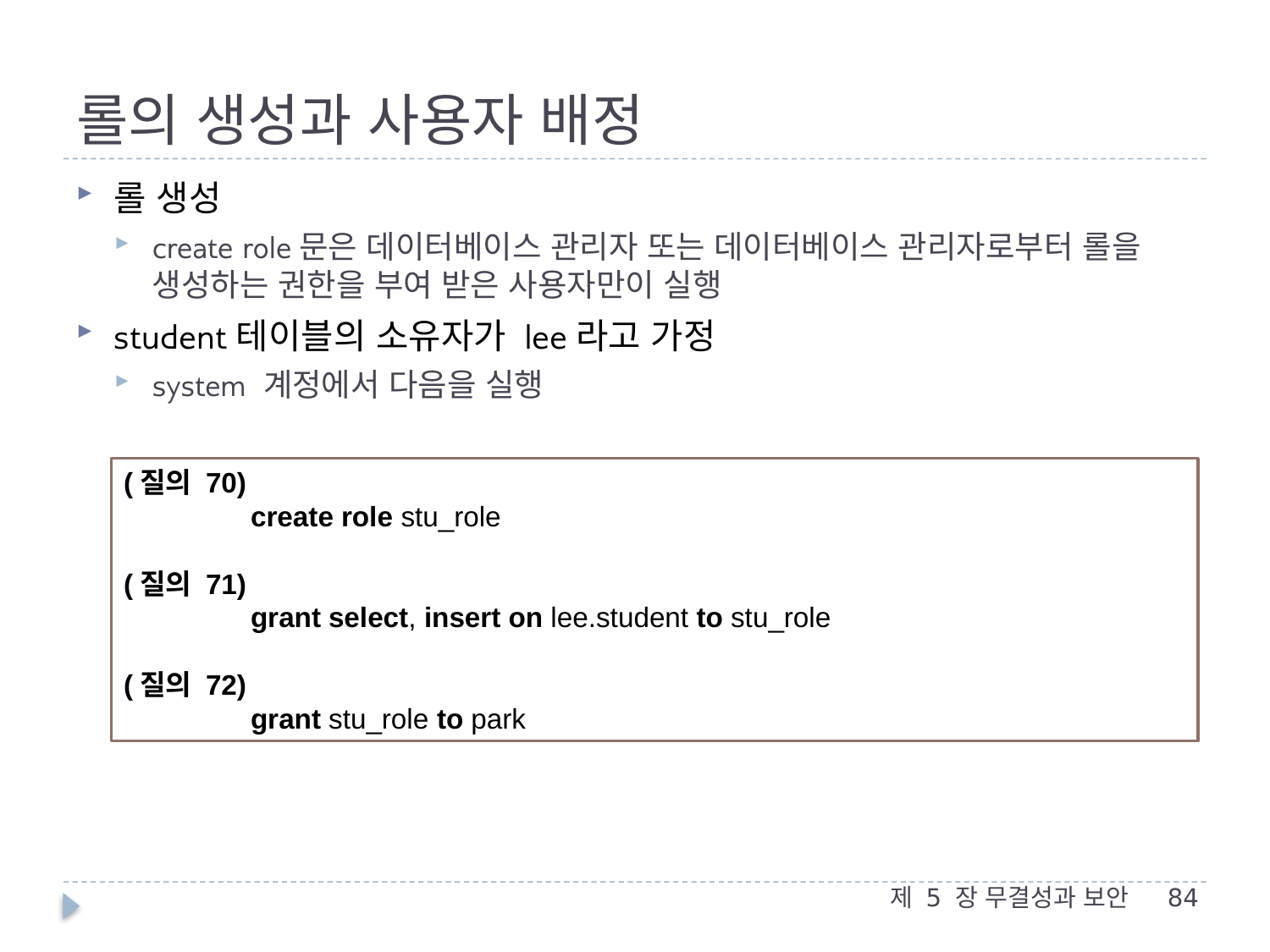

# 롤의 생성과 사용자 배정
롤 생성
create role문은 데이터베이스 관리자 또는 데이터베이스 관리자로부터 롤을 생성하는 권한을 부여 받은 사용자만이 실행
student테이블의 소유자가 lee라고 가정
system 계정에서 다음을 실행
(질의 70)
	create role stu_role

(질의 71)
	grant select, insert on lee.student to stu_role

(질의 72)
	grant stu_role to park
제 5 장 무결성과 보안
84